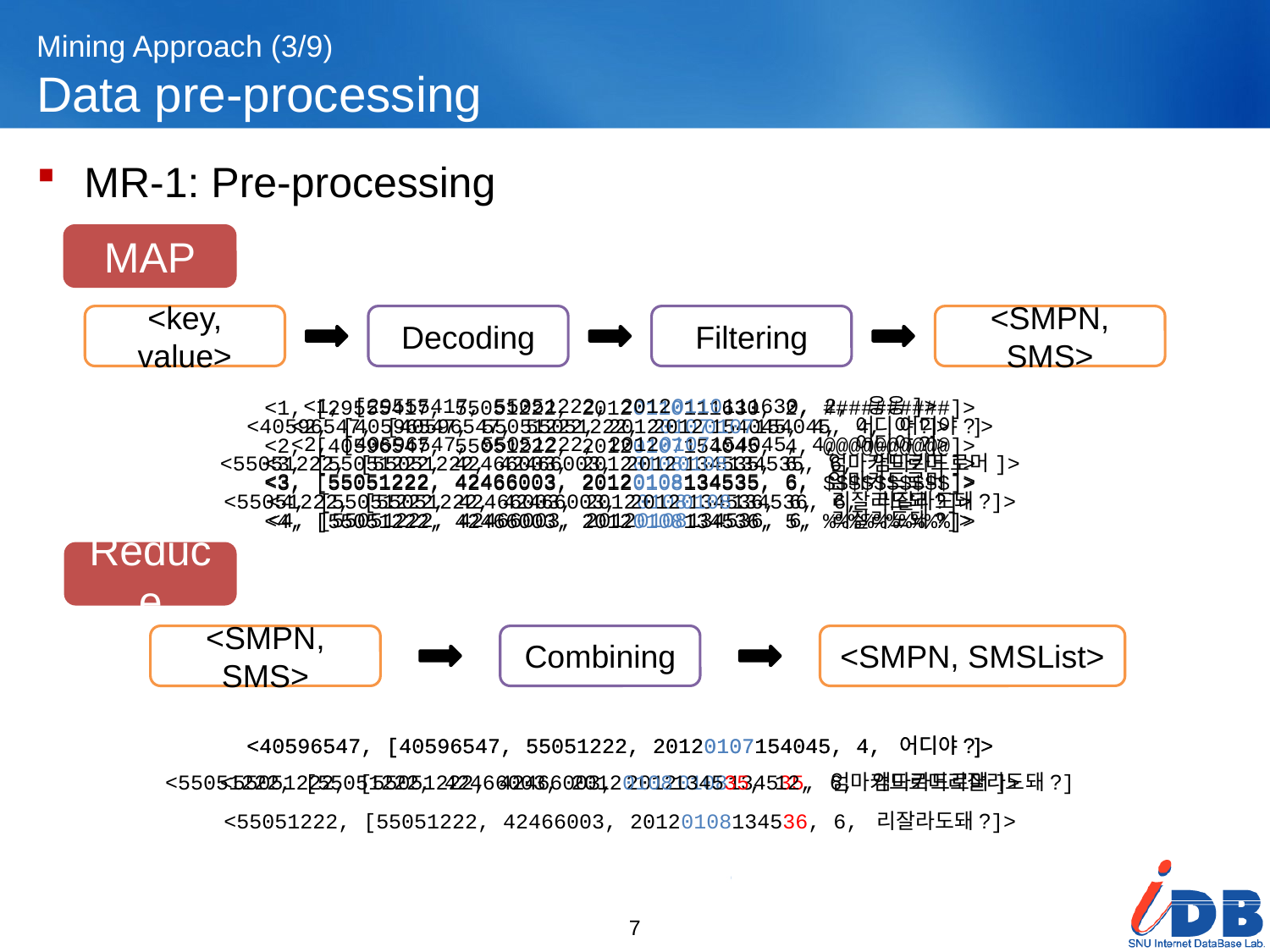

# Mining Approach (3/9) Data pre-processing
MR-1: Pre-processing

MAP
<key, value>
Decoding
Filtering
<SMPN, SMS>

<1, [29555417, 55051222, 20120110111630, 2, 응응]>
<2, [40596547, 55051222, 20120107154045, 4, 어디야?]>
<3, [55051222, 42466003, 20120108134535, 6, 엄마카드로머]>
<4, [55051222, 42466003, 20120108134536, 6, 리잘라도돼?]>
<1, [29555417, 55051222, 20120110111630, 2, ##########]>
<2, [40596547, 55051222, 20120107154045, 4, @@@@@@@@@@]>
<3, [55051222, 42466003, 20120108134535, 6, $$$$$$$$$$]>
<4, [55051222, 42466003, 20120108134536, 5, %%%%%%%%%%]>
<2, [40596547, 55051222, 20120107154045, 4, 어디야?]>
<3, [55051222, 42466003, 20120108134535, 6, 엄마카드로머]>
<4, [55051222, 42466003, 20120108134536, 6, 리잘라도돼?]>
<40596547, [40596547, 55051222, 20120107154045, 4, 어디야?]>
<55051222, [55051222, 42466003, 20120108134535, 6, 엄마카드로머]>
<55051222, [55051222, 42466003, 20120108134536, 6, 리잘라도돼?]>
Reduce
<SMPN, SMS>
Combining
<SMPN, SMSList>

<40596547, [40596547, 55051222, 20120107154045, 4, 어디야?]>
<55051222, [55051222, 42466003, 20120108134535, 6, 엄마카드로머]>
<55051222, [55051222, 42466003, 20120108134536, 6, 리잘라도돼?]>
<40596547, [40596547, 55051222, 20120107154045, 4, 어디야?]>
<55051222, [55051222, 42466003, 20120108134535, 12, 엄마카드로머리잘라도돼?]
7